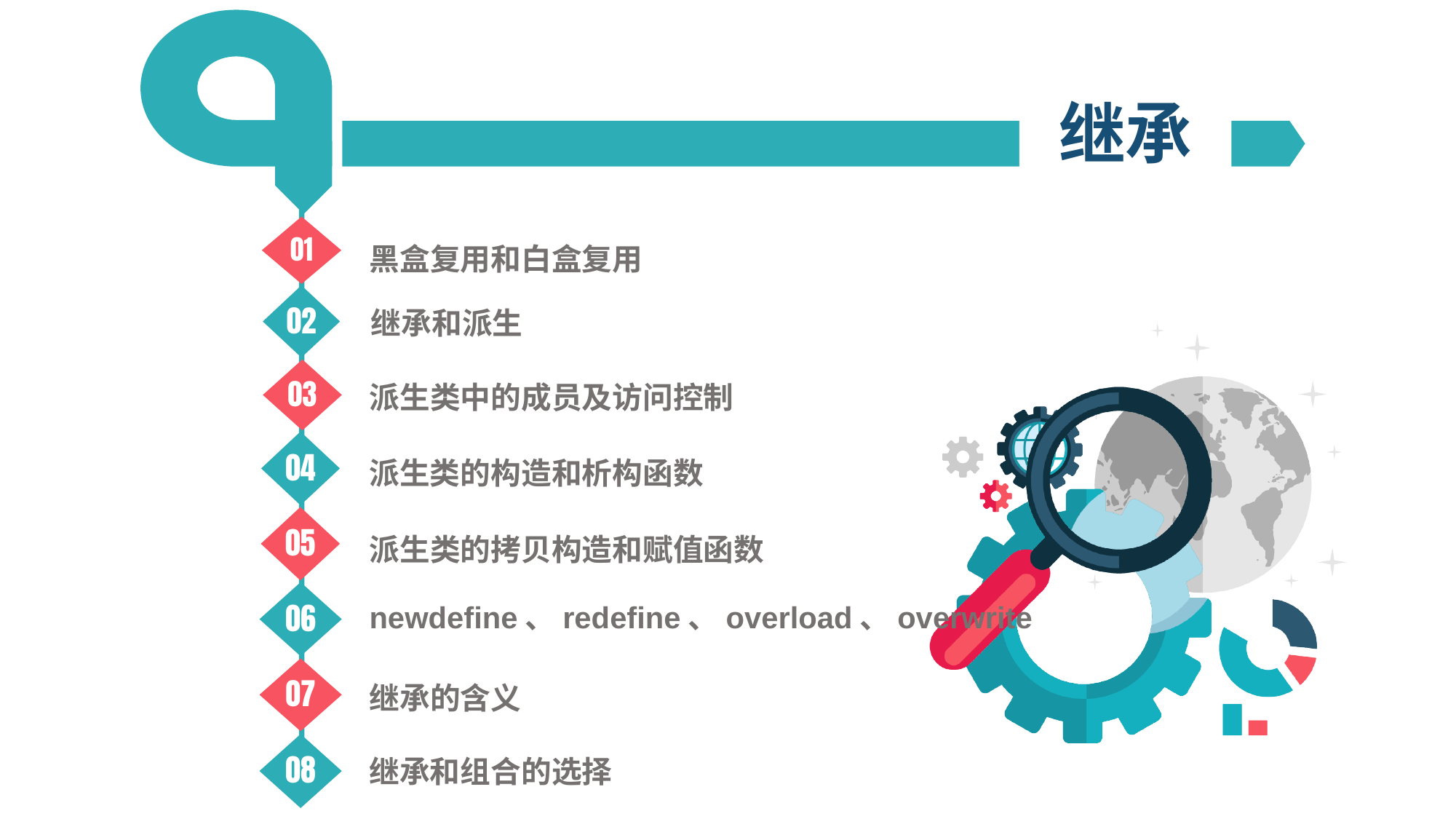

# 继承

01
黑盒复用和白盒复用
02
继承和派生
03
派生类中的成员及访问控制
04
派生类的构造和析构函数
05
派生类的拷贝构造和赋值函数
06
newdefine、redefine、overload、overwrite
07
继承的含义
08
继承和组合的选择